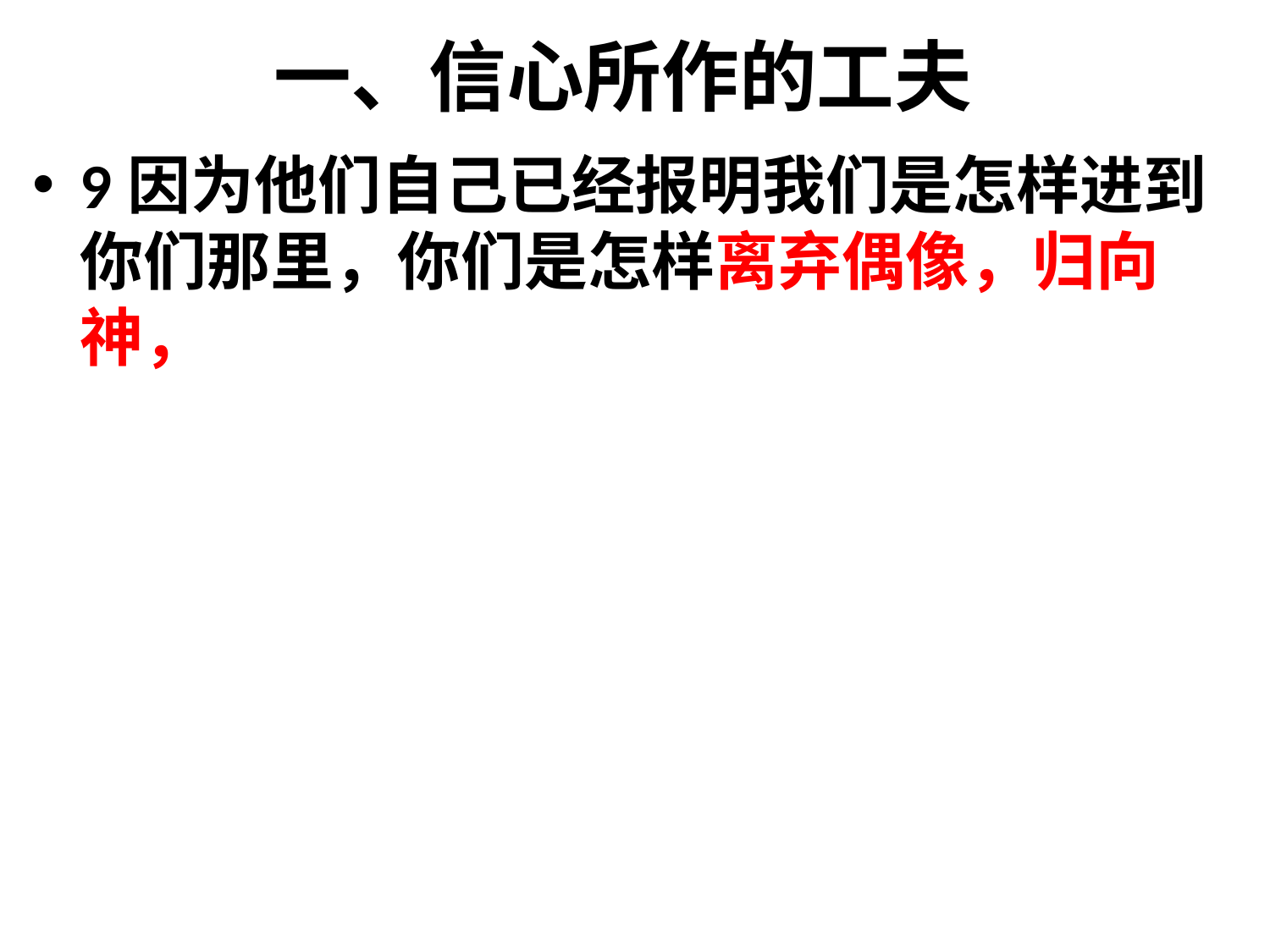

# 一、信心所作的工夫
9因为他们自己已经报明我们是怎样进到你们那里，你们是怎样离弃偶像，归向　神，